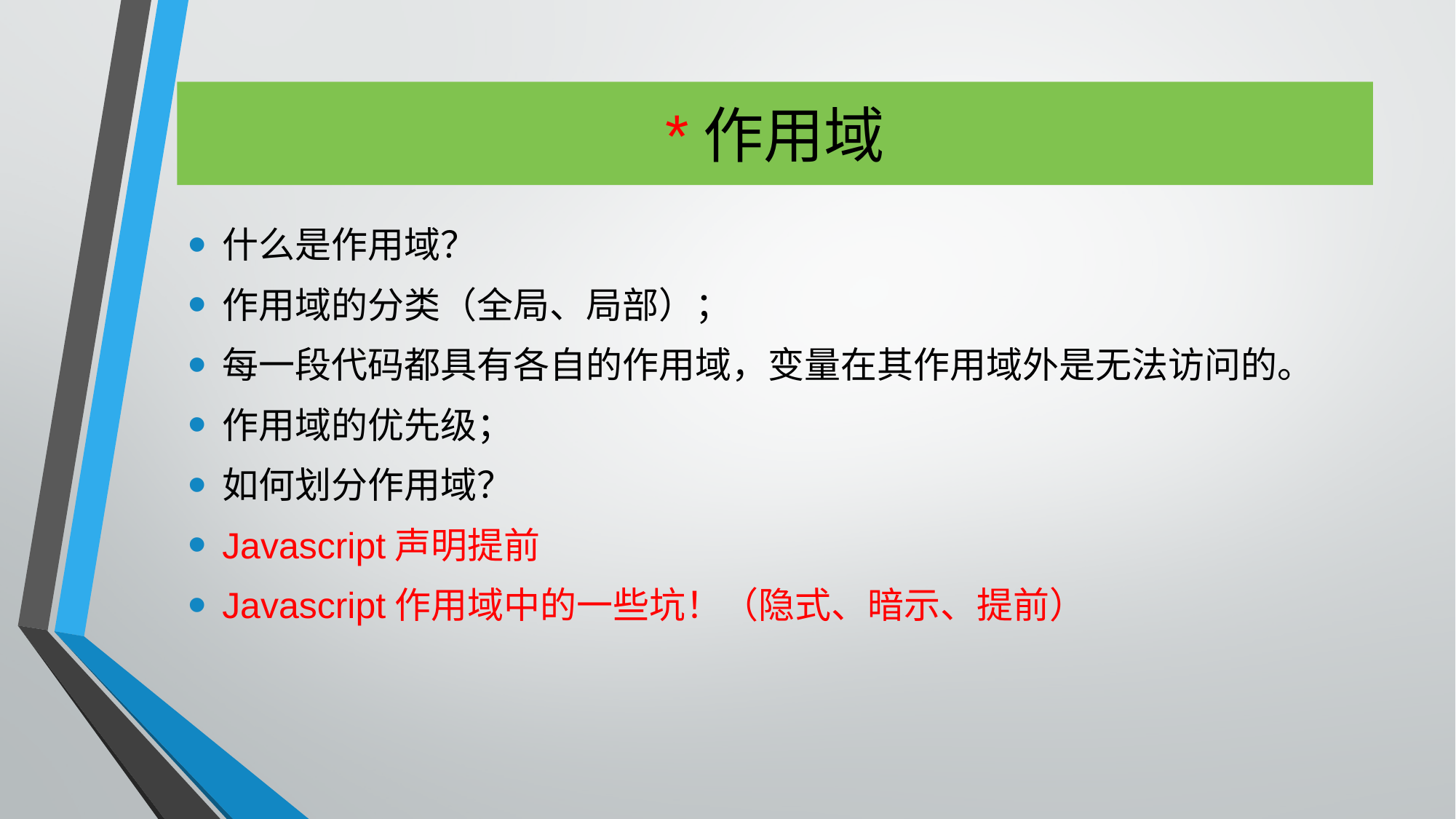

# *作用域
什么是作用域？
作用域的分类（全局、局部）；
每一段代码都具有各自的作用域，变量在其作用域外是无法访问的。
作用域的优先级；
如何划分作用域？
Javascript声明提前
Javascript作用域中的一些坑！（隐式、暗示、提前）